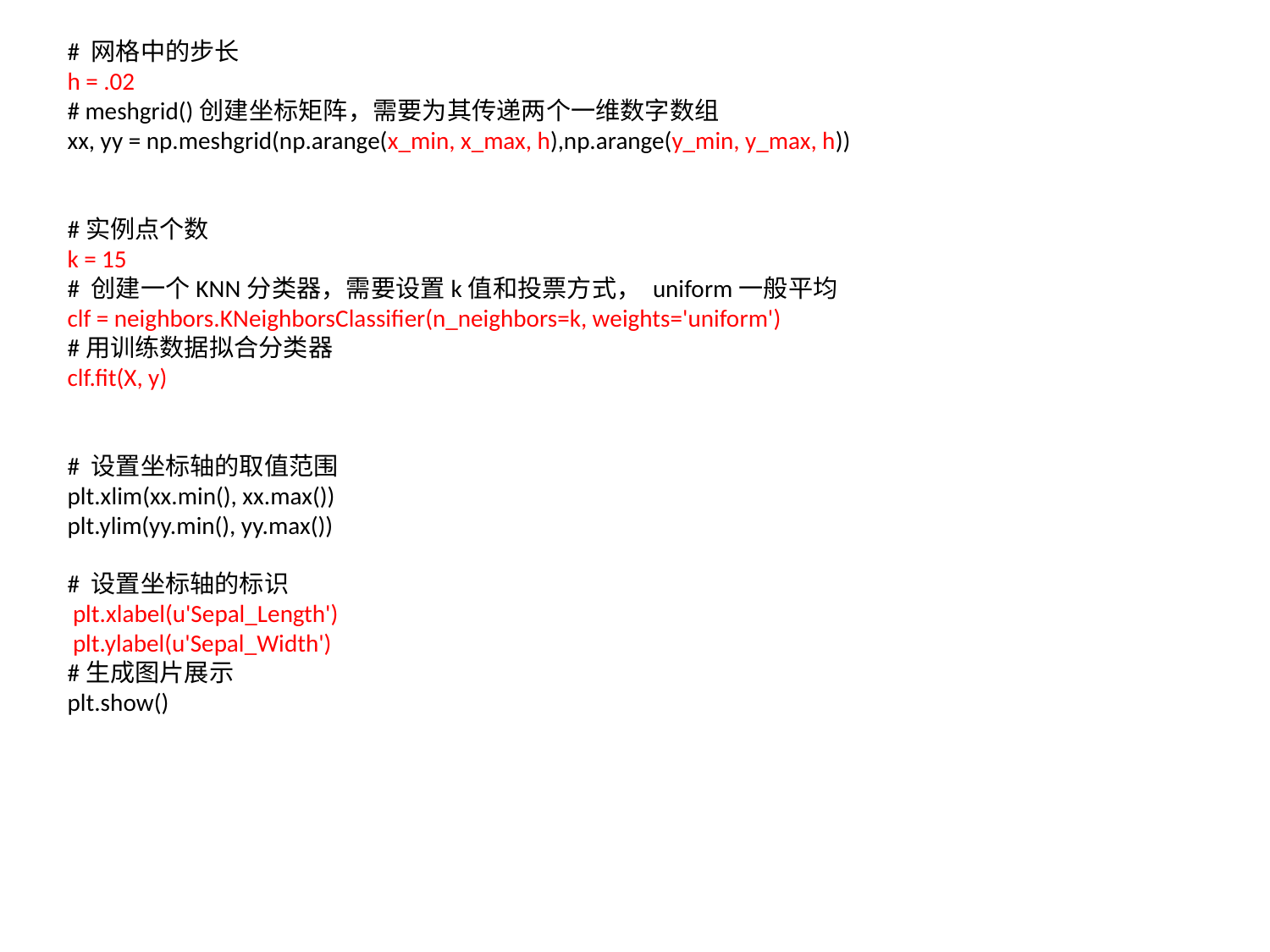

# 网格中的步长
h = .02
# meshgrid()创建坐标矩阵，需要为其传递两个一维数字数组
xx, yy = np.meshgrid(np.arange(x_min, x_max, h),np.arange(y_min, y_max, h))

#实例点个数
k = 15
# 创建一个KNN分类器，需要设置k值和投票方式， uniform一般平均
clf = neighbors.KNeighborsClassifier(n_neighbors=k, weights='uniform')
#用训练数据拟合分类器
clf.fit(X, y)

# 设置坐标轴的取值范围
plt.xlim(xx.min(), xx.max())
plt.ylim(yy.min(), yy.max())

# 设置坐标轴的标识
 plt.xlabel(u'Sepal_Length')
 plt.ylabel(u'Sepal_Width')
#生成图片展示
plt.show()